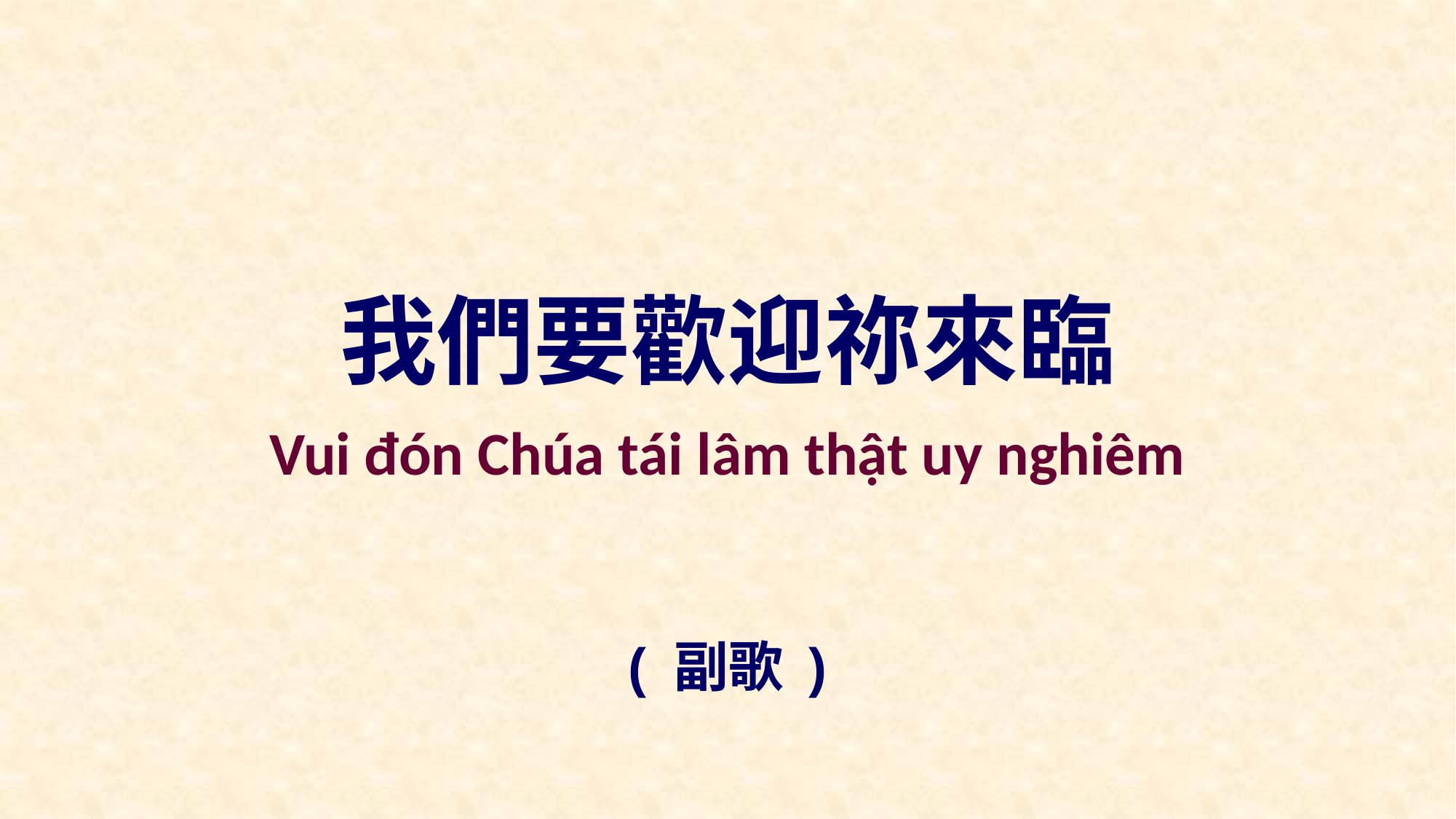

我們要歡迎祢來臨
Vui đón Chúa tái lâm thật uy nghiêm
( 副歌 )